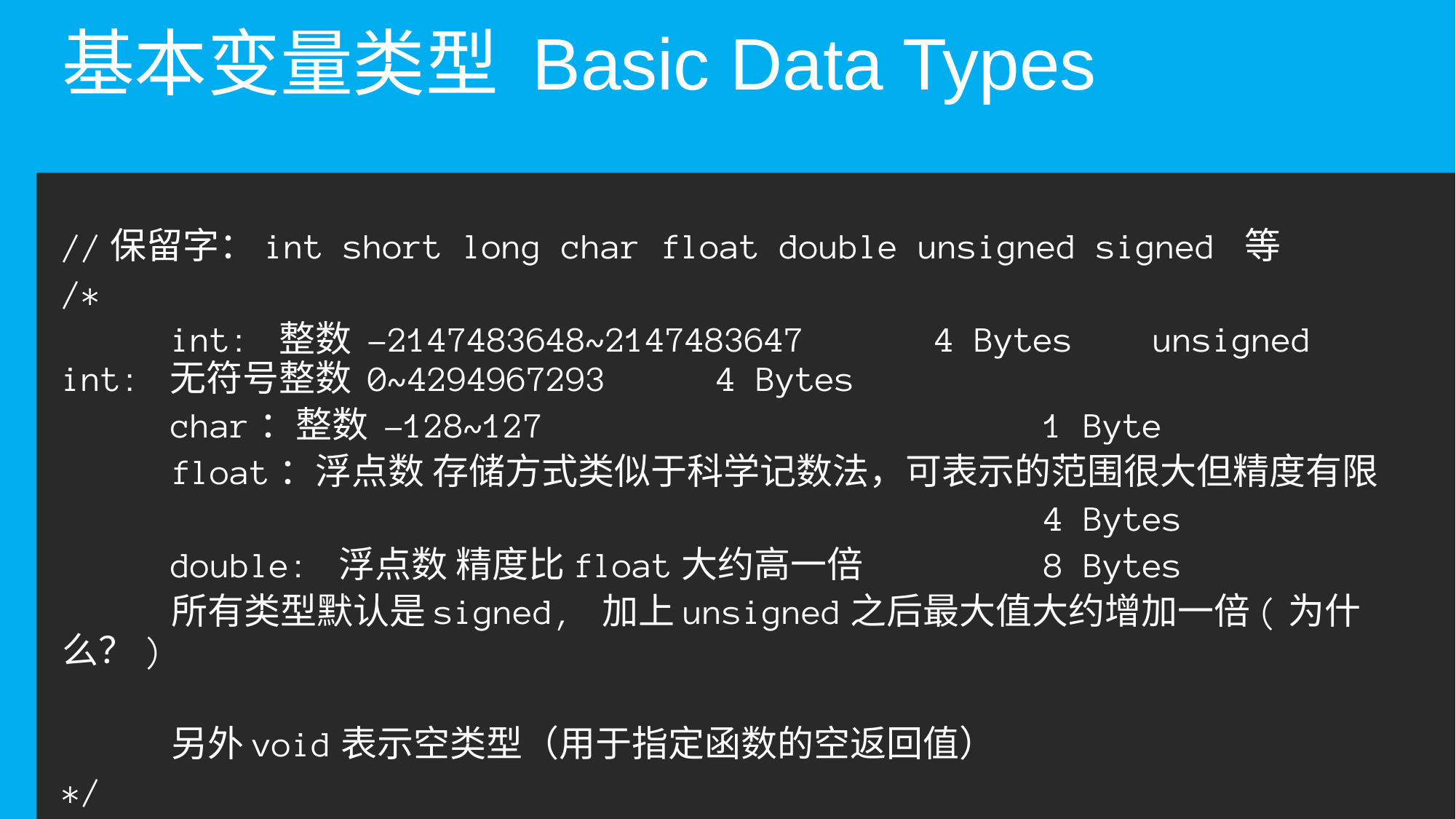

# 基本变量类型 Basic Data Types
//保留字：int short long char float double unsigned signed 等
/*
	int: 整数 -2147483648~2147483647 		4 Bytes 	unsigned int: 无符号整数 0~4294967293		4 Bytes
	char：整数 -128~127					1 Byte
	float：浮点数 存储方式类似于科学记数法，可表示的范围很大但精度有限
									4 Bytes
	double: 浮点数 精度比float大约高一倍		8 Bytes
	所有类型默认是signed, 加上unsigned之后最大值大约增加一倍(为什么？)

	另外void表示空类型（用于指定函数的空返回值）
*/

*/